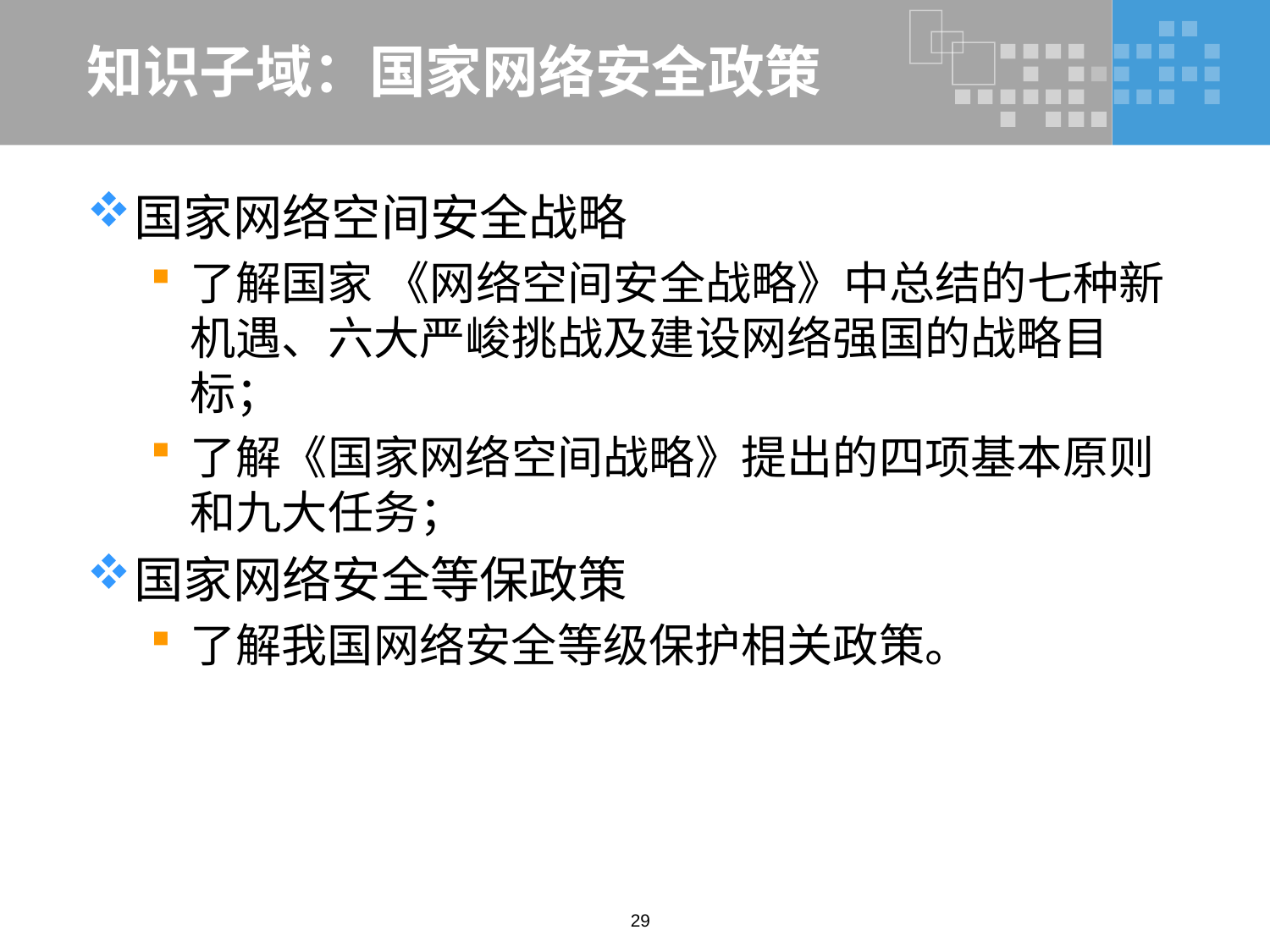

# 知识子域：国家网络安全政策
国家网络空间安全战略
了解国家 《网络空间安全战略》中总结的七种新机遇、六大严峻挑战及建设网络强国的战略目标；
了解《国家网络空间战略》提出的四项基本原则和九大任务；
国家网络安全等保政策
了解我国网络安全等级保护相关政策。

29